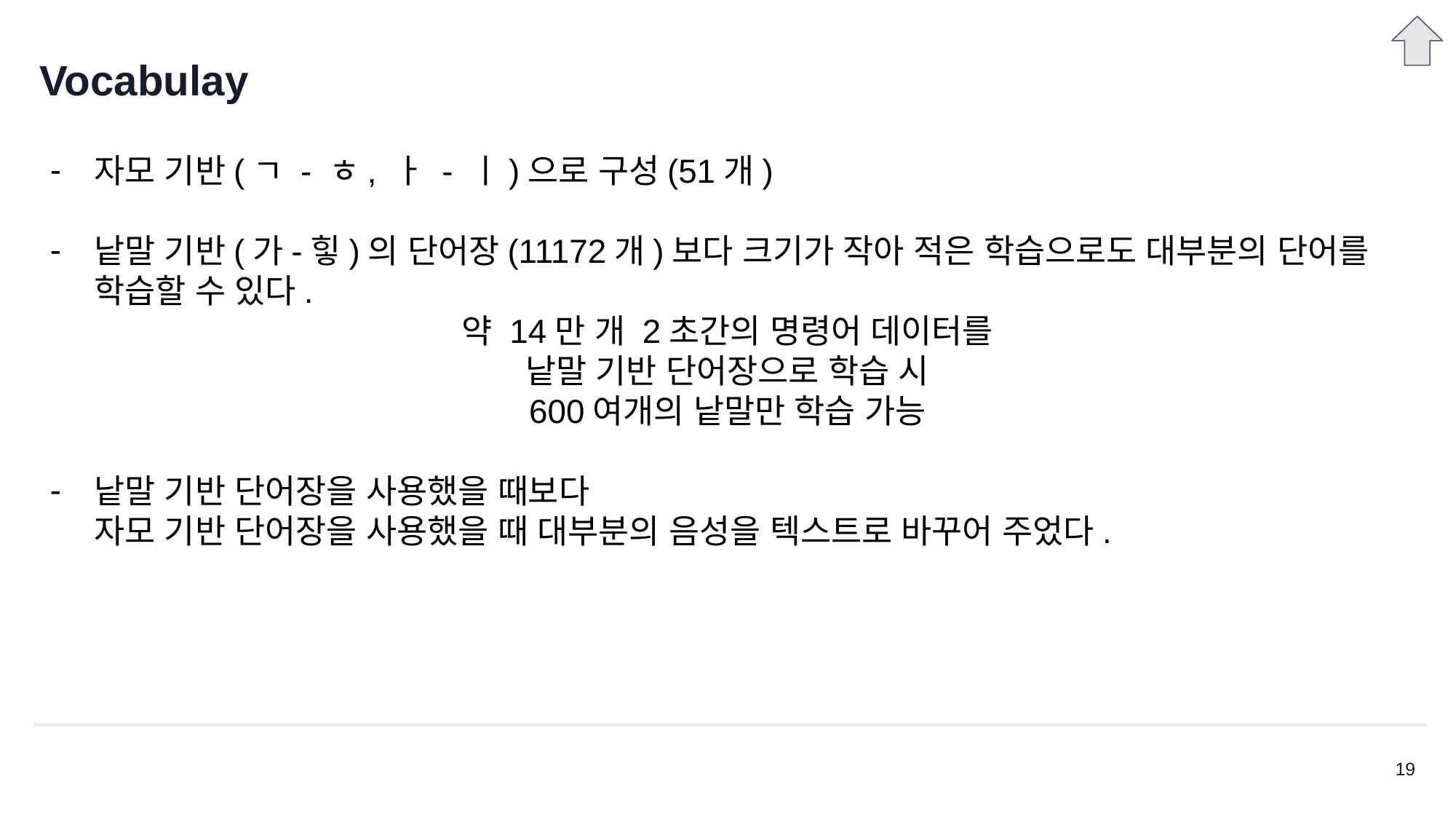

# Vocabulay
자모 기반(ㄱ - ㅎ, ㅏ - ㅣ)으로 구성(51개)

낱말 기반(가-힣)의 단어장(11172개)보다 크기가 작아 적은 학습으로도 대부분의 단어를 학습할 수 있다.
약 14만 개 2초간의 명령어 데이터를
낱말 기반 단어장으로 학습 시
600여개의 낱말만 학습 가능

낱말 기반 단어장을 사용했을 때보다
자모 기반 단어장을 사용했을 때 대부분의 음성을 텍스트로 바꾸어 주었다.
19